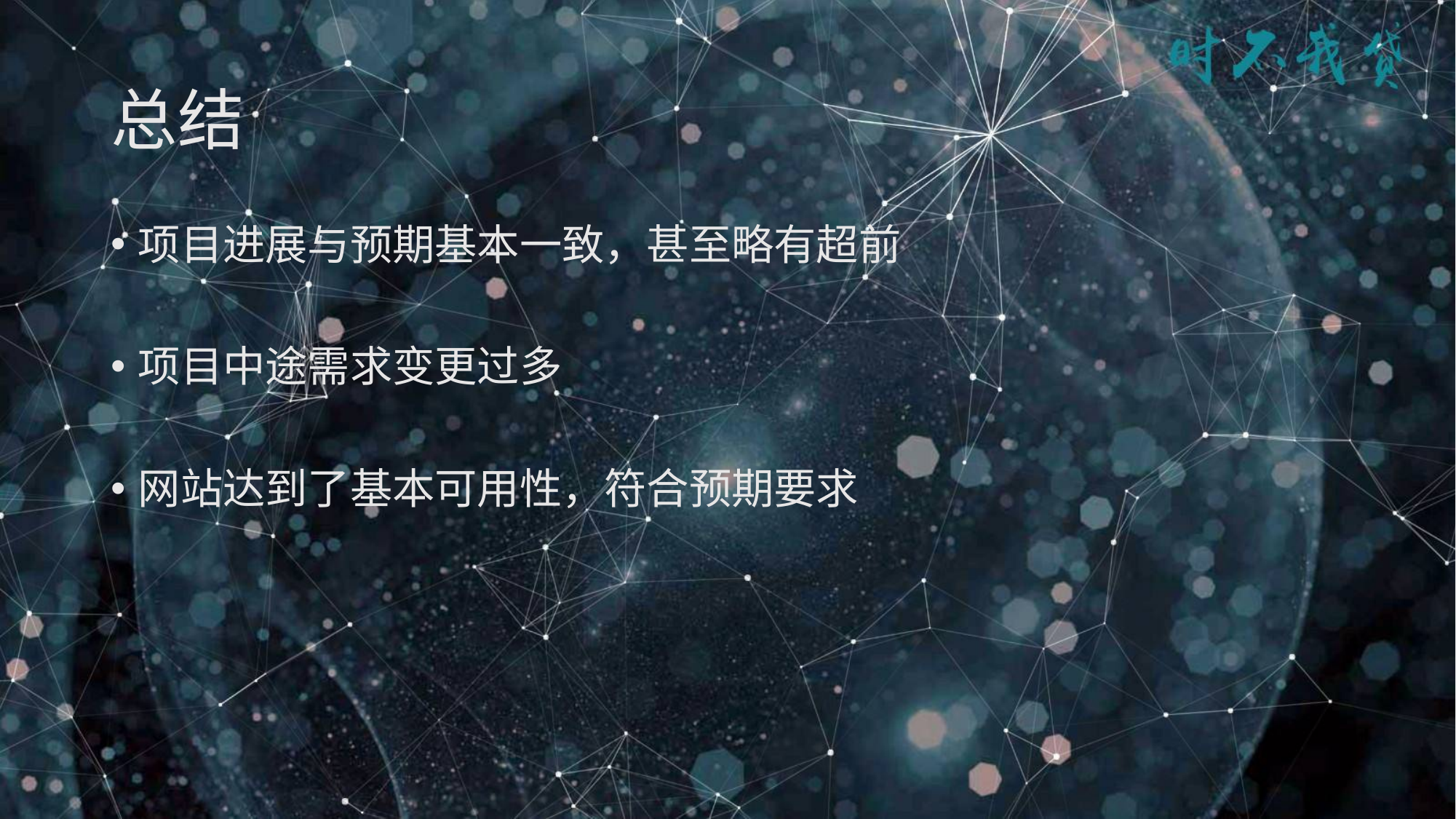

# 总结
项目进展与预期基本一致，甚至略有超前

项目中途需求变更过多

网站达到了基本可用性，符合预期要求